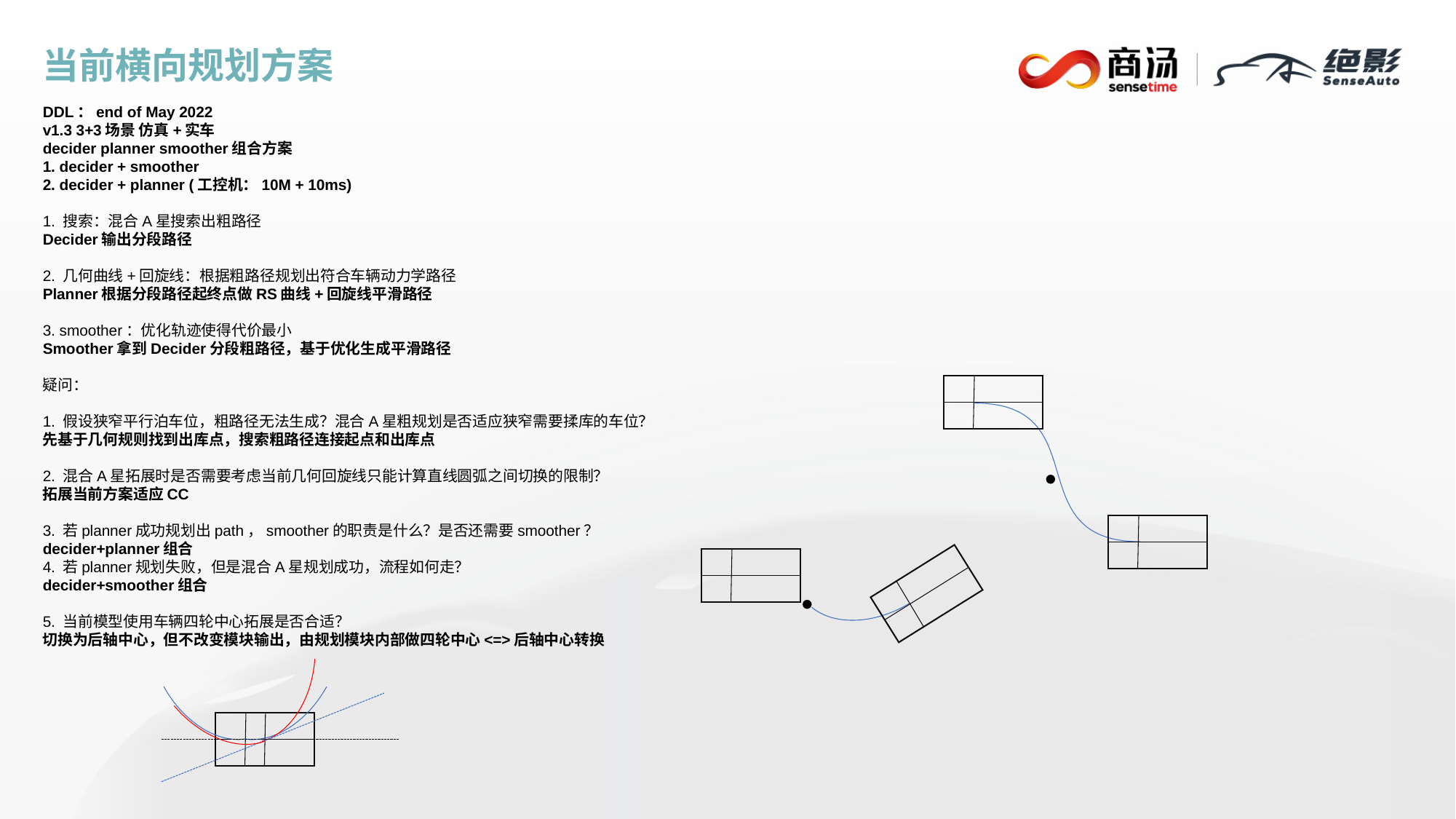

当前横向规划方案
DDL：end of May 2022
v1.3 3+3场景 仿真+实车
decider planner smoother组合方案
1. decider + smoother
2. decider + planner (工控机：10M + 10ms)

1. 搜索：混合A星搜索出粗路径
Decider输出分段路径

2. 几何曲线+回旋线：根据粗路径规划出符合车辆动力学路径
Planner根据分段路径起终点做RS曲线+回旋线平滑路径

3. smoother：优化轨迹使得代价最小
Smoother拿到Decider分段粗路径，基于优化生成平滑路径

疑问：

1. 假设狭窄平行泊车位，粗路径无法生成？混合A星粗规划是否适应狭窄需要揉库的车位？
先基于几何规则找到出库点，搜索粗路径连接起点和出库点

2. 混合A星拓展时是否需要考虑当前几何回旋线只能计算直线圆弧之间切换的限制？
拓展当前方案适应CC

3. 若planner成功规划出path，smoother的职责是什么？是否还需要smoother？
decider+planner组合
4. 若planner规划失败，但是混合A星规划成功，流程如何走？
decider+smoother组合

5. 当前模型使用车辆四轮中心拓展是否合适？
切换为后轴中心，但不改变模块输出，由规划模块内部做四轮中心<=>后轴中心转换

4